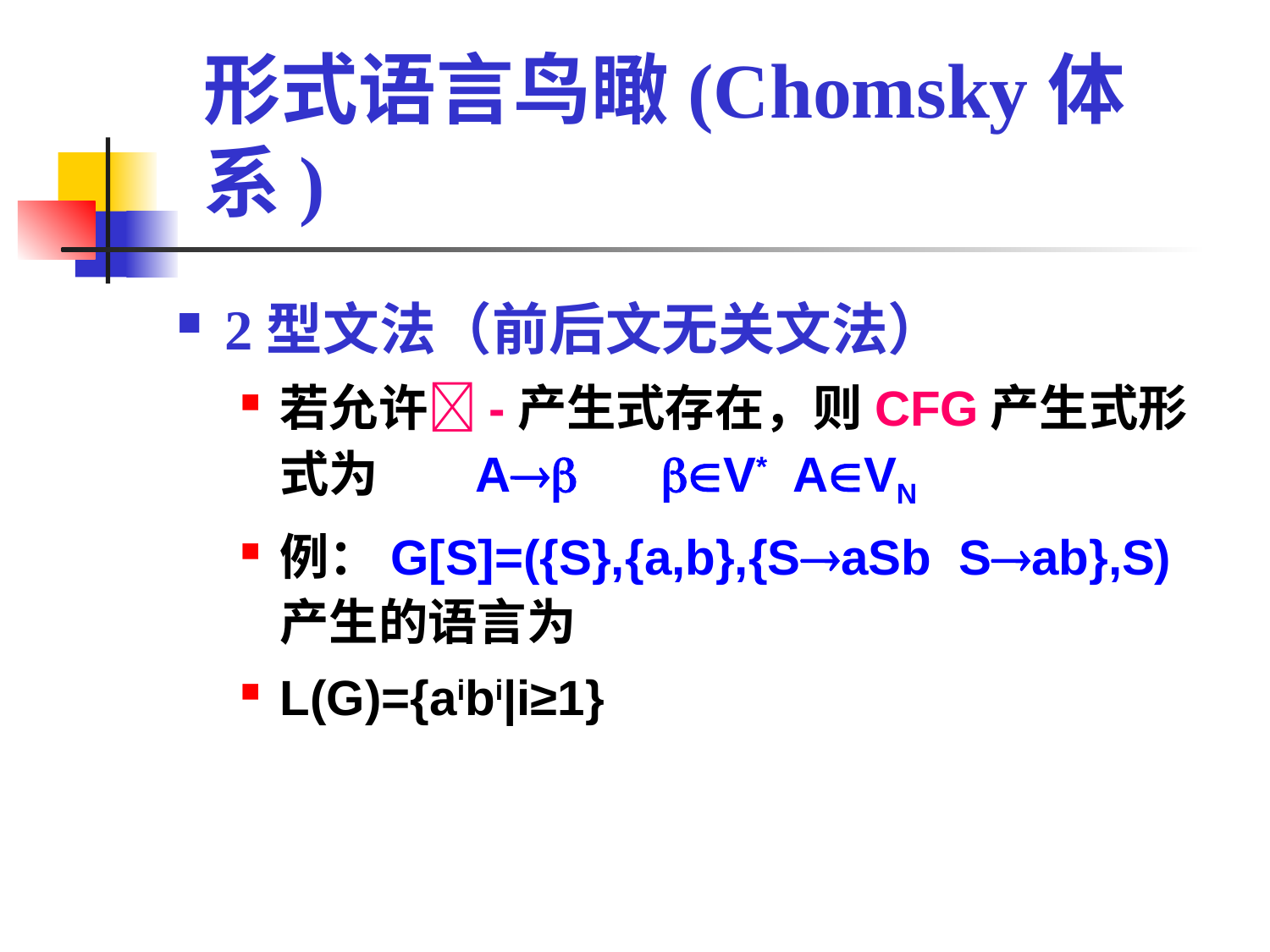

# 形式语言鸟瞰(Chomsky体系)
2型文法（前后文无关文法）
若允许ε-产生式存在，则CFG产生式形式为	     A→β  	β∈V*  A∈VN
例：G[S]=({S},{a,b},{S→aSb  S→ab},S) 产生的语言为
L(G)={aibi|i≥1}